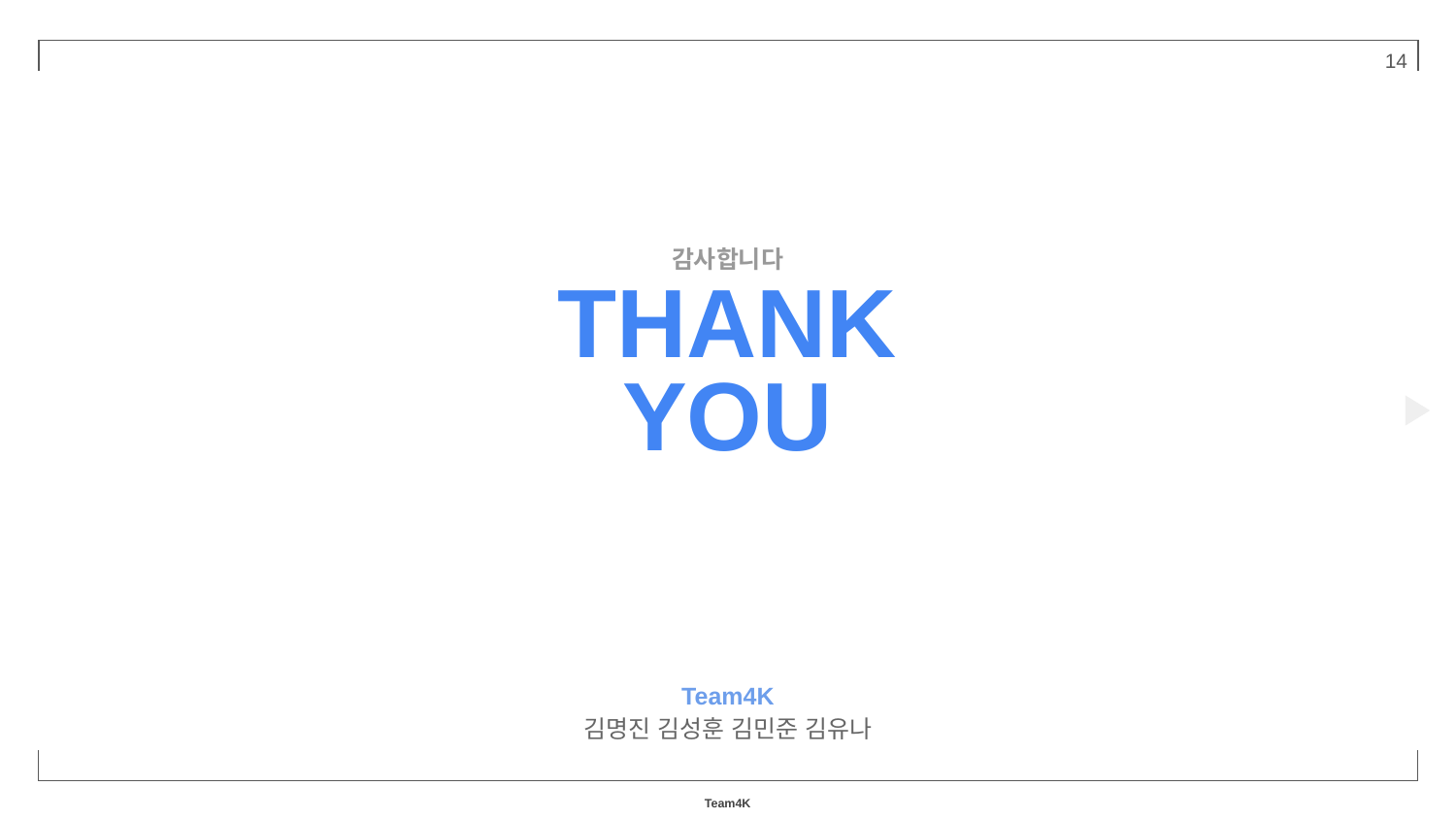

14
감사합니다
THANK
YOU

Team4K
김명진 김성훈 김민준 김유나
Team4K